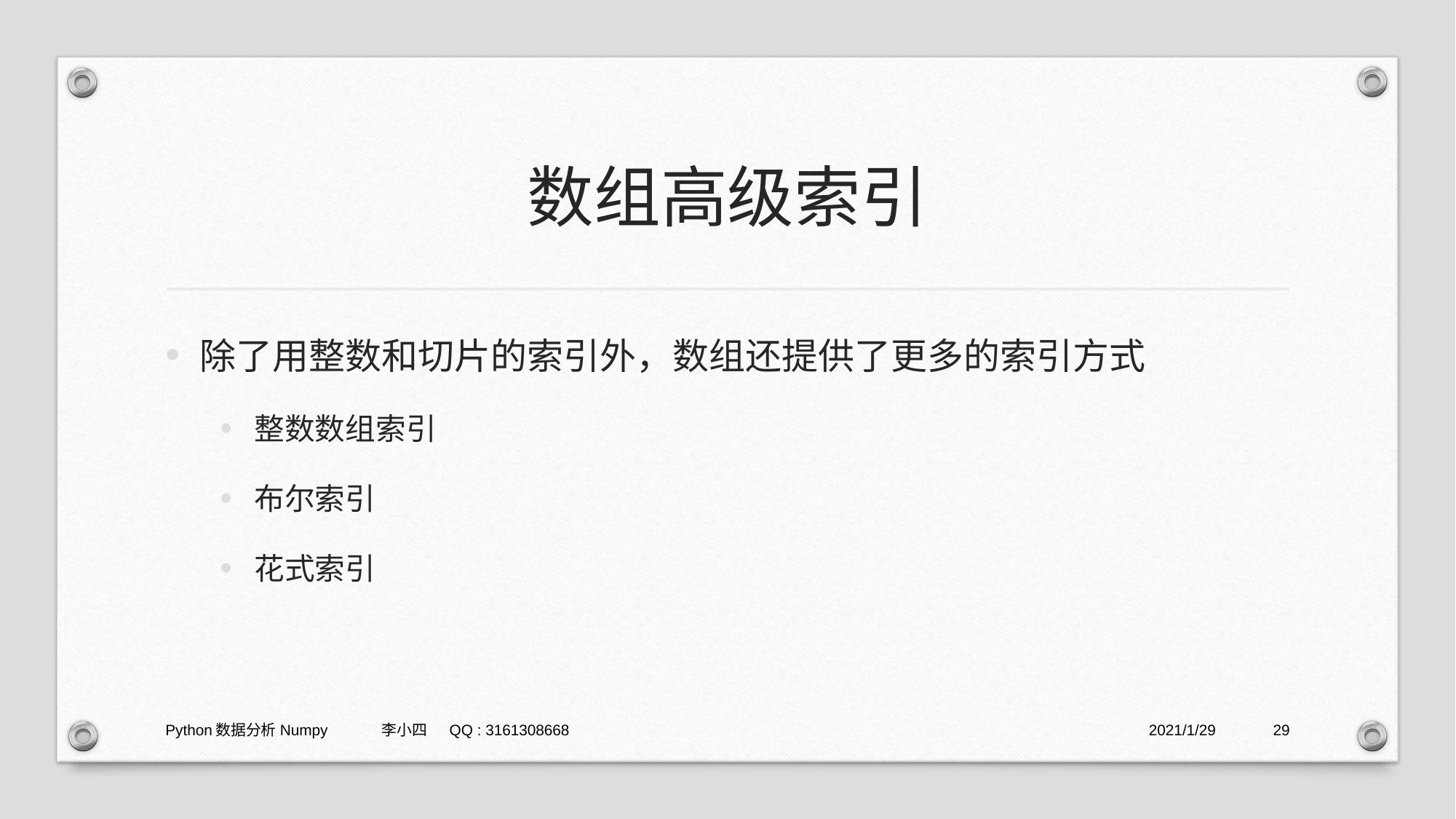

# 数组高级索引
除了用整数和切片的索引外，数组还提供了更多的索引方式
整数数组索引
布尔索引
花式索引
Python数据分析Numpy            李小四    QQ : 3161308668
2021/1/29
29